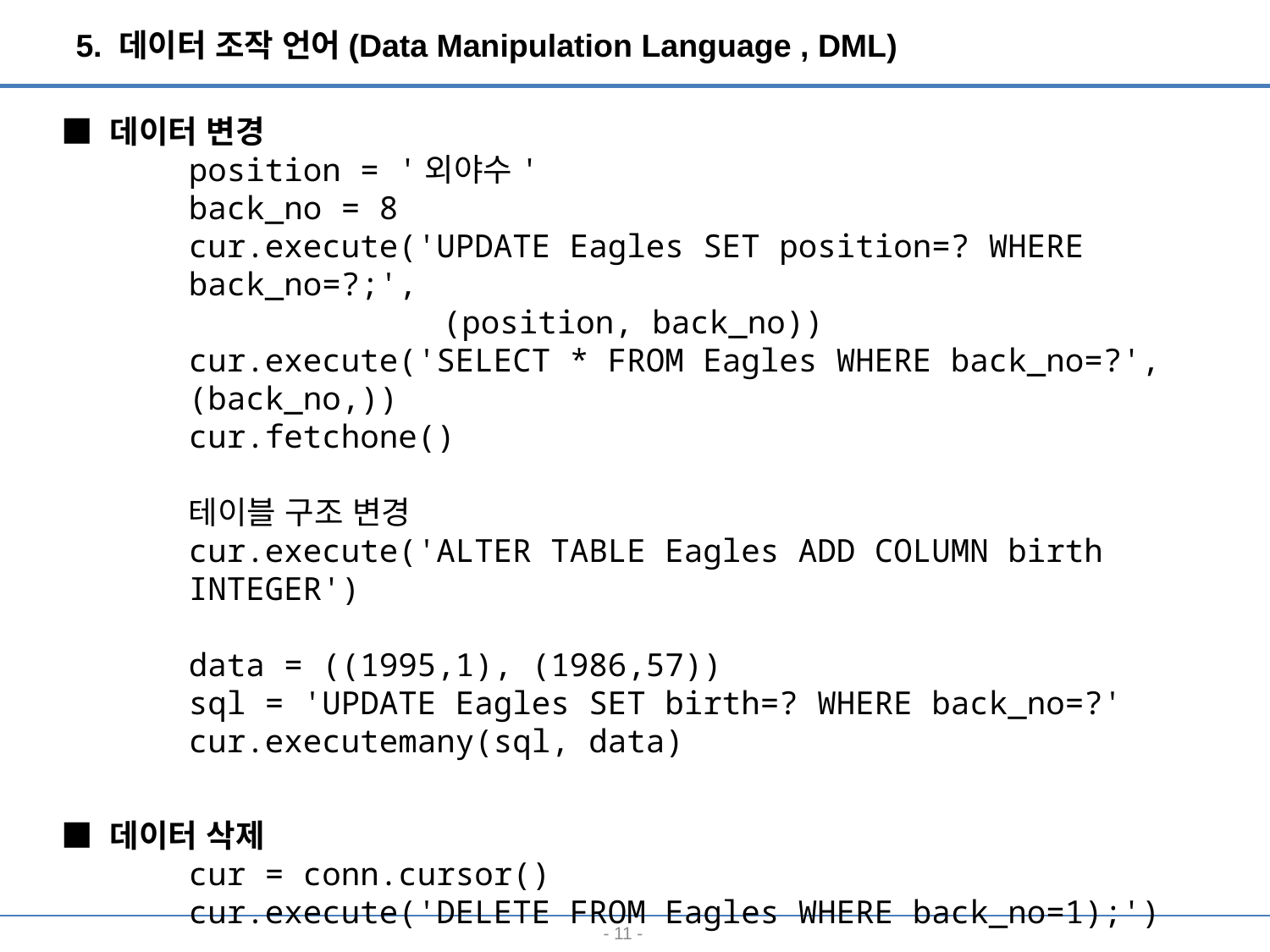

5. 데이터 조작 언어(Data Manipulation Language , DML)
■ 데이터 변경
position = '외야수'
back_no = 8
cur.execute('UPDATE Eagles SET position=? WHERE back_no=?;',
		(position, back_no))
cur.execute('SELECT * FROM Eagles WHERE back_no=?', (back_no,))
cur.fetchone()

테이블 구조 변경
cur.execute('ALTER TABLE Eagles ADD COLUMN birth INTEGER')

data = ((1995,1), (1986,57))
sql = 'UPDATE Eagles SET birth=? WHERE back_no=?'
cur.executemany(sql, data)

■ 데이터 삭제
cur = conn.cursor()
cur.execute('DELETE FROM Eagles WHERE back_no=1);')

- 11 -